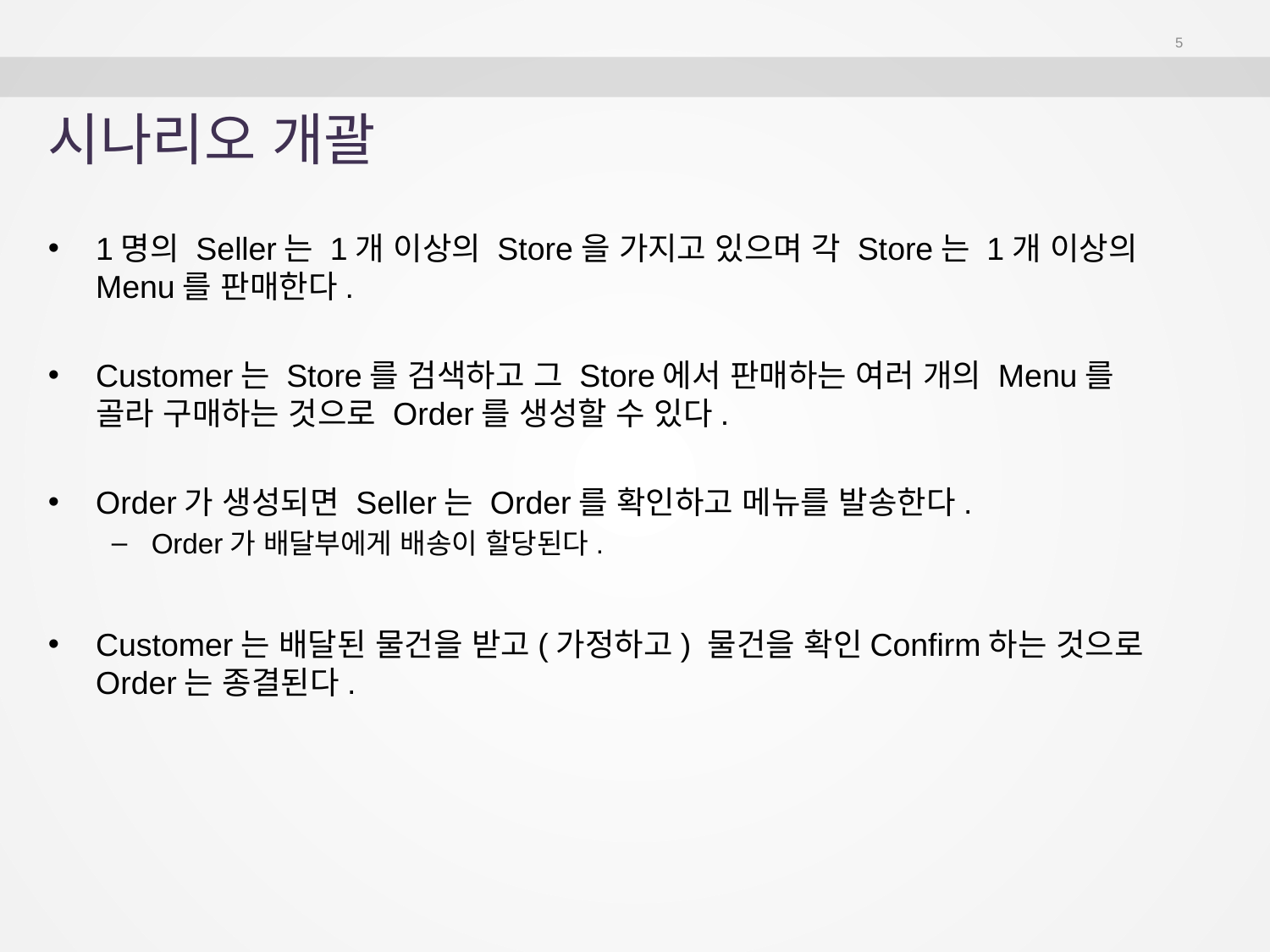

5
# 시나리오 개괄
1명의 Seller는 1개 이상의 Store을 가지고 있으며 각 Store는 1개 이상의 Menu를 판매한다.

Customer는 Store를 검색하고 그 Store에서 판매하는 여러 개의 Menu를 골라 구매하는 것으로 Order를 생성할 수 있다.

Order가 생성되면 Seller는 Order를 확인하고 메뉴를 발송한다.
Order가 배달부에게 배송이 할당된다.

Customer는 배달된 물건을 받고(가정하고) 물건을 확인Confirm하는 것으로 Order는 종결된다.